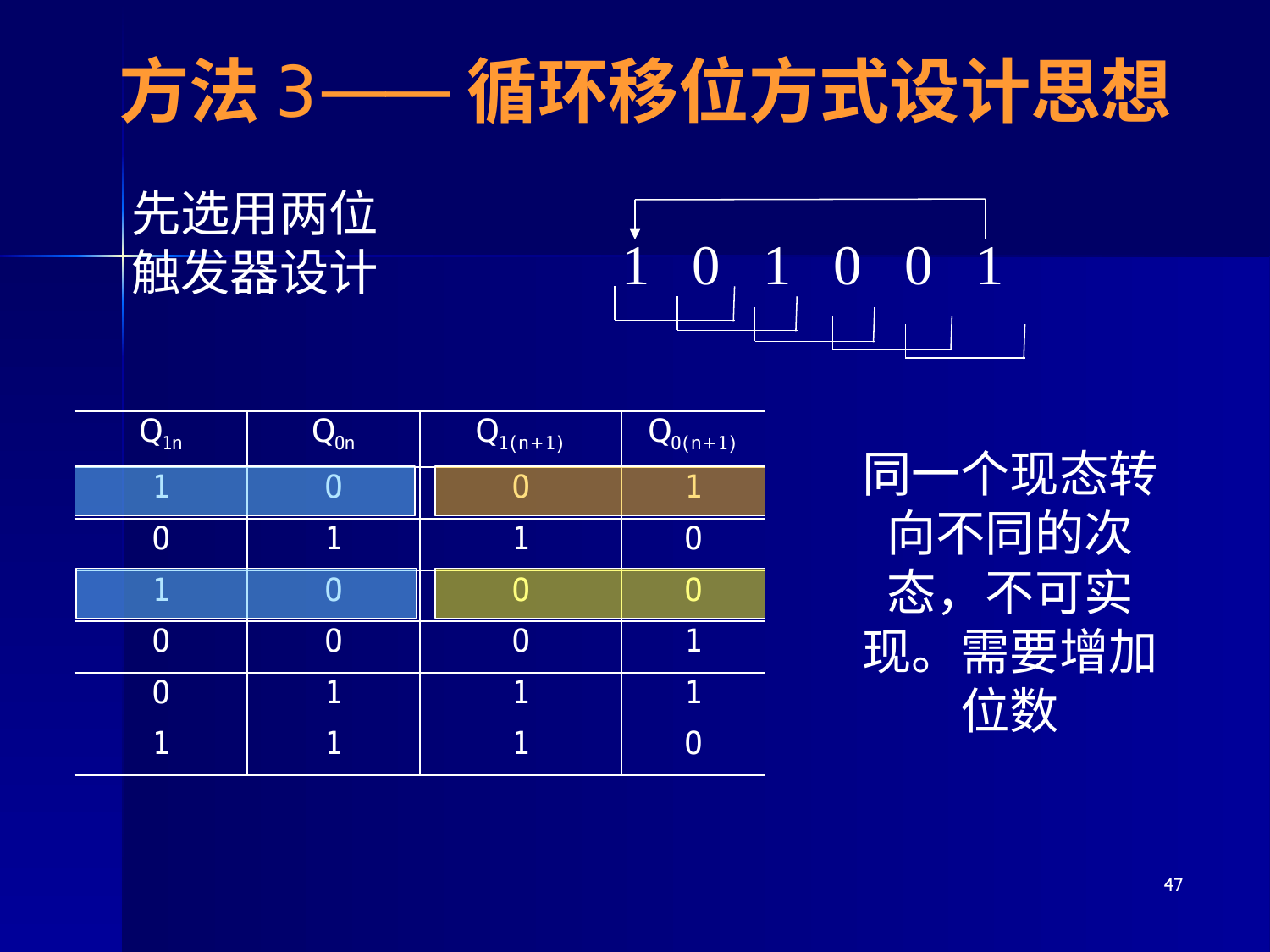

# 方法3——循环移位方式设计思想
先选用两位触发器设计
1   0   1   0   0   1
| Q1n | Q0n | Q1(n+1) | Q0(n+1) |
| --- | --- | --- | --- |
| 1 | 0 | 0 | 1 |
| 0 | 1 | 1 | 0 |
| 1 | 0 | 0 | 0 |
| 0 | 0 | 0 | 1 |
| 0 | 1 | 1 | 1 |
| 1 | 1 | 1 | 0 |
同一个现态转向不同的次态，不可实现。需要增加位数

47